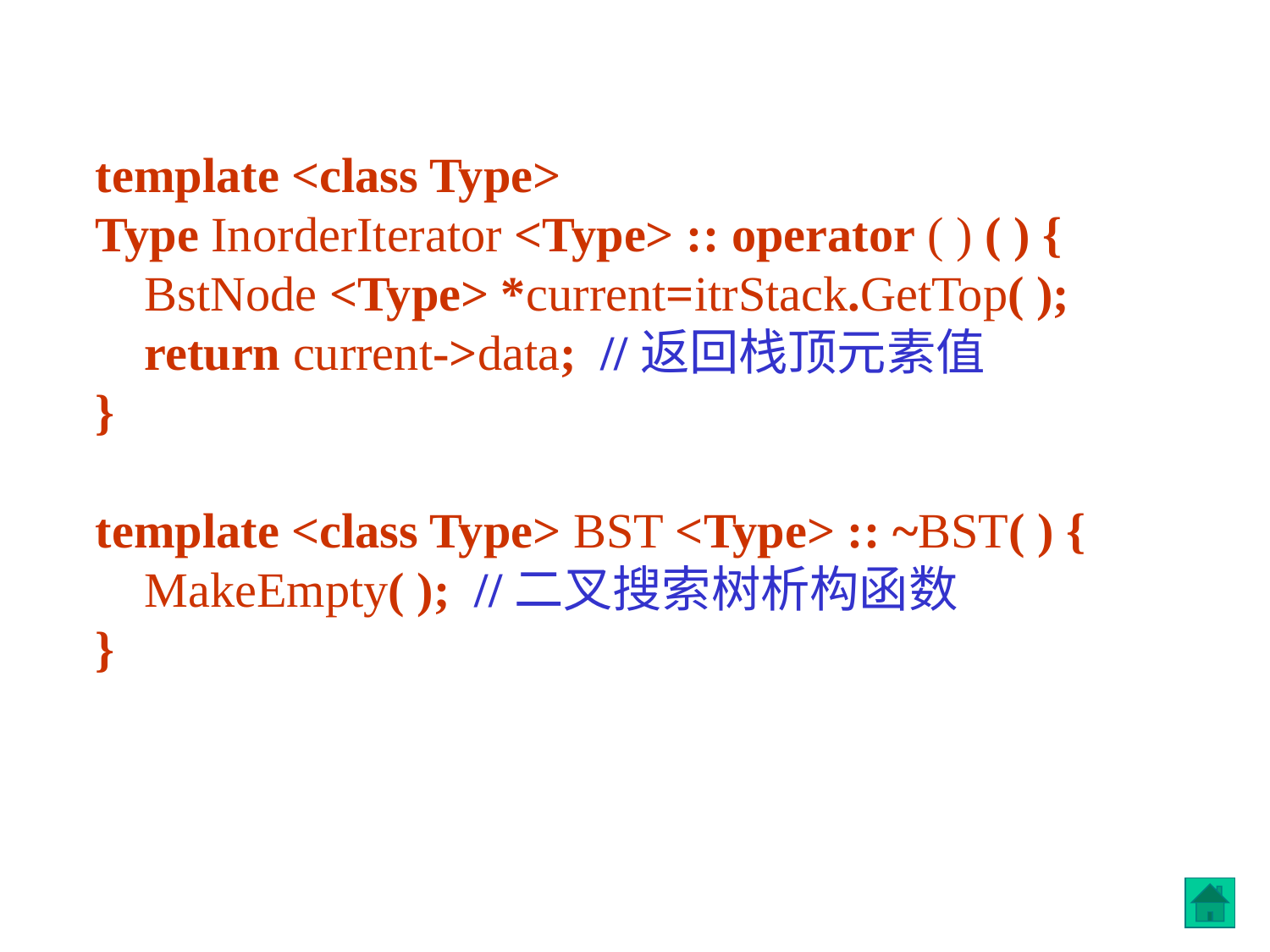

template <class Type>
Type InorderIterator <Type> :: operator ( ) ( ) {
    BstNode <Type> *current=itrStack.GetTop( );
    return current->data;  //返回栈顶元素值
}

template <class Type> BST <Type> :: ~BST( ) {
    MakeEmpty( );  //二叉搜索树析构函数
}